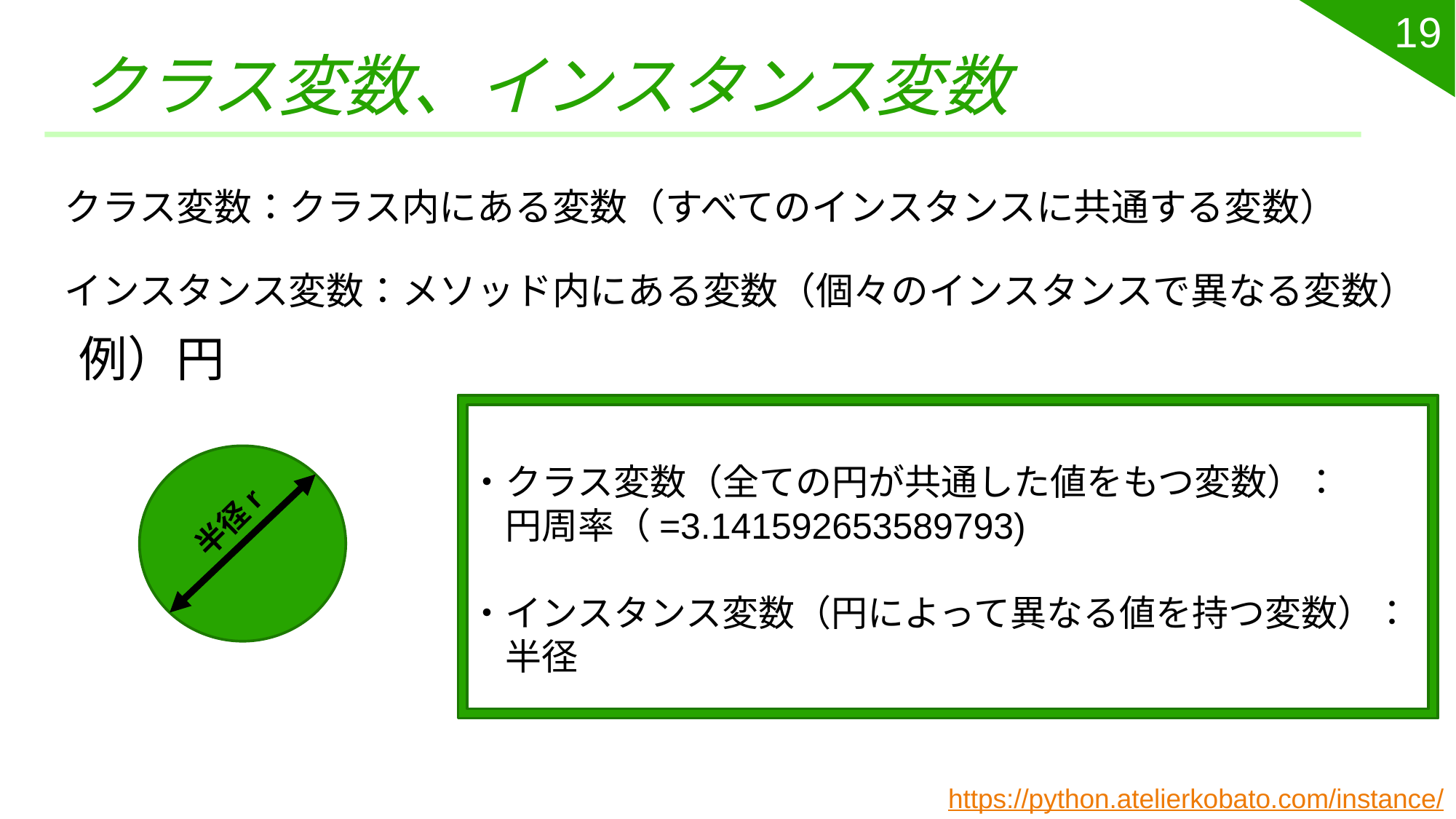

19
# クラス変数、インスタンス変数
クラス変数：クラス内にある変数（すべてのインスタンスに共通する変数）
インスタンス変数：メソッド内にある変数（個々のインスタンスで異なる変数）
例）円

・クラス変数（全ての円が共通した値をもつ変数）：
　円周率（=3.141592653589793)

・インスタンス変数（円によって異なる値を持つ変数）：
　半径
半径r
https://python.atelierkobato.com/instance/